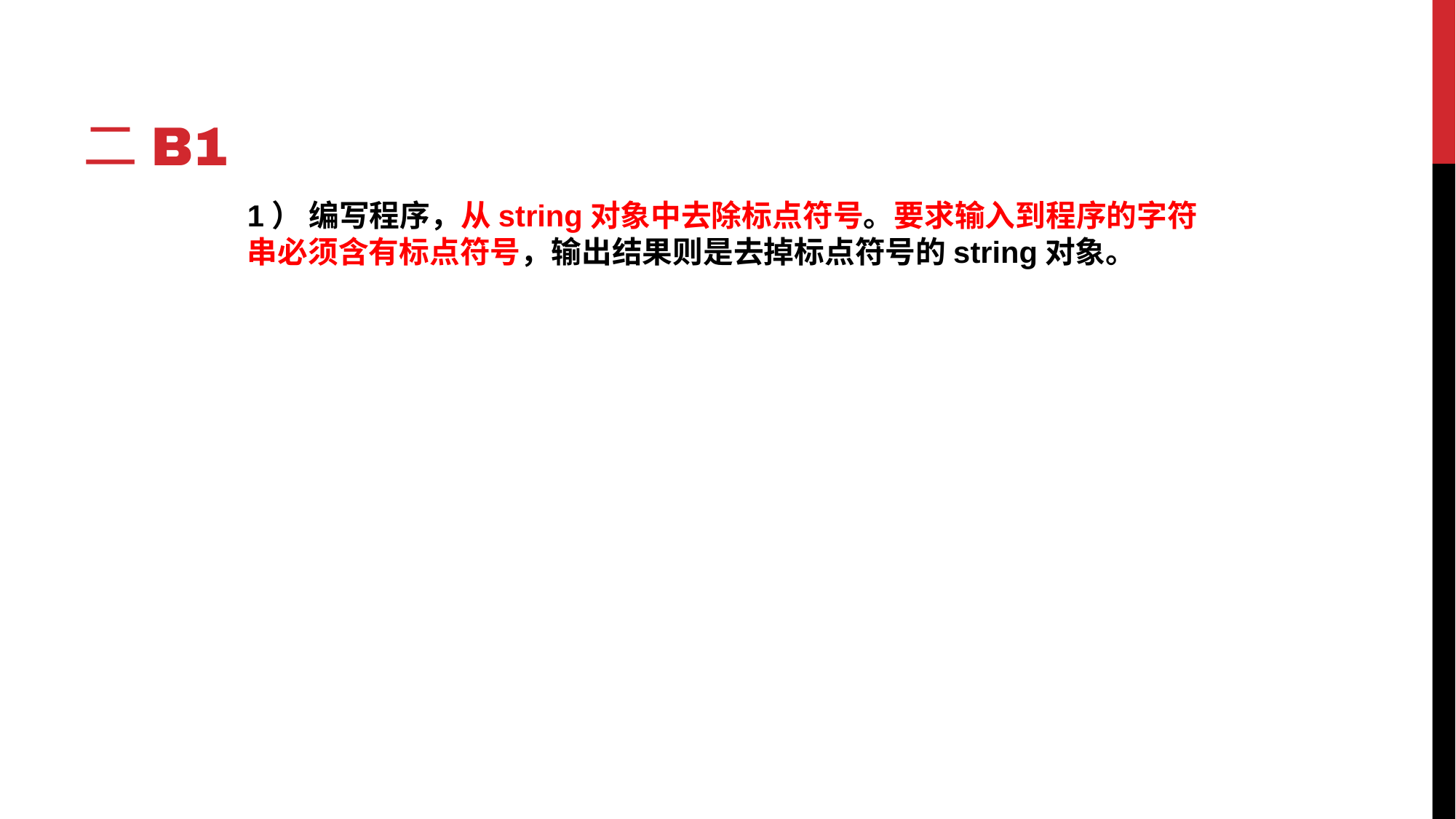

# 二b1
1） 编写程序，从string对象中去除标点符号。要求输入到程序的字符串必须含有标点符号，输出结果则是去掉标点符号的string对象。